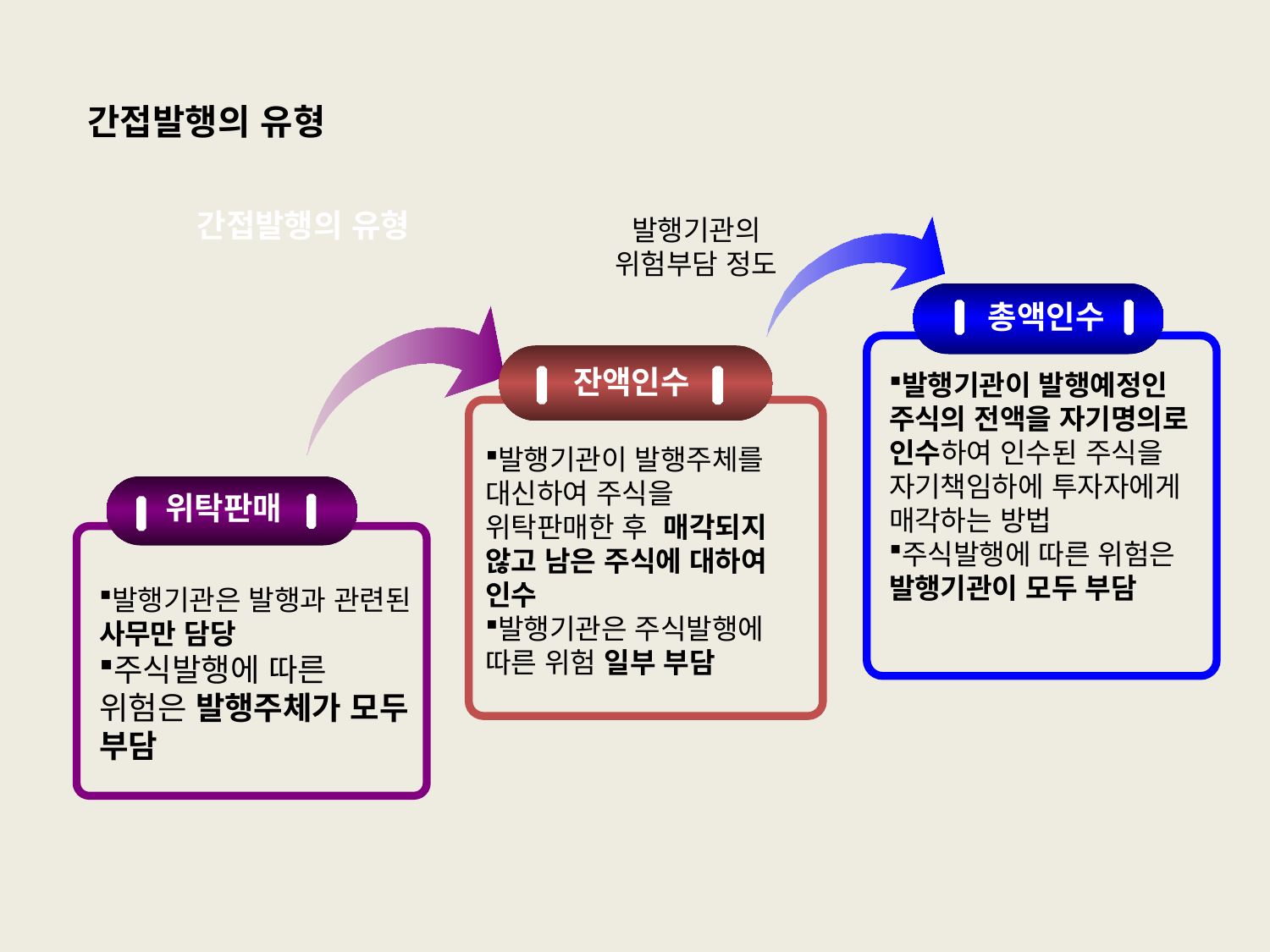

# 간접발행의 유형
발행기관의 위험부담 정도
간접발행의 유형

총액인수

잔액인수
발행기관이 발행예정인 주식의 전액을 자기명의로 인수하여 인수된 주식을 자기책임하에 투자자에게 매각하는 방법
주식발행에 따른 위험은 발행기관이 모두 부담

발행기관이 발행주체를 대신하여 주식을 위탁판매한 후  매각되지 않고 남은 주식에 대하여 인수
발행기관은 주식발행에 따른 위험 일부 부담

위탁판매

발행기관은 발행과 관련된 사무만 담당
주식발행에 따른 위험은 발행주체가 모두 부담